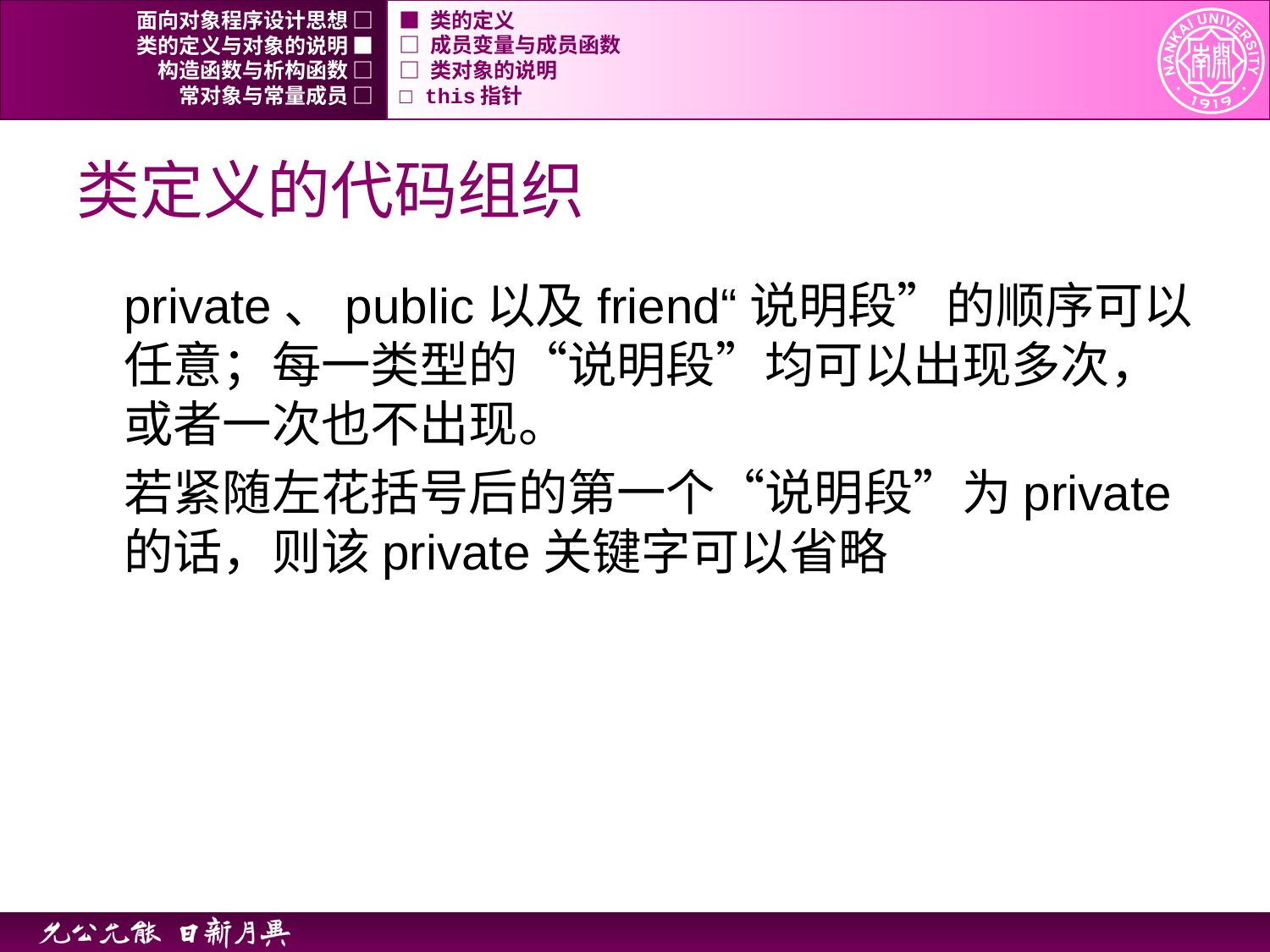

面向对象程序设计思想 □
■ 类的定义
类的定义与对象的说明 ■
□ 成员变量与成员函数
构造函数与析构函数 □
□ 类对象的说明
常对象与常量成员 □

□ this指针
# 类定义的代码组织
private、public以及friend“说明段”的顺序可以任意；每一类型的“说明段”均可以出现多次，或者一次也不出现。
若紧随左花括号后的第一个“说明段”为private的话，则该private关键字可以省略